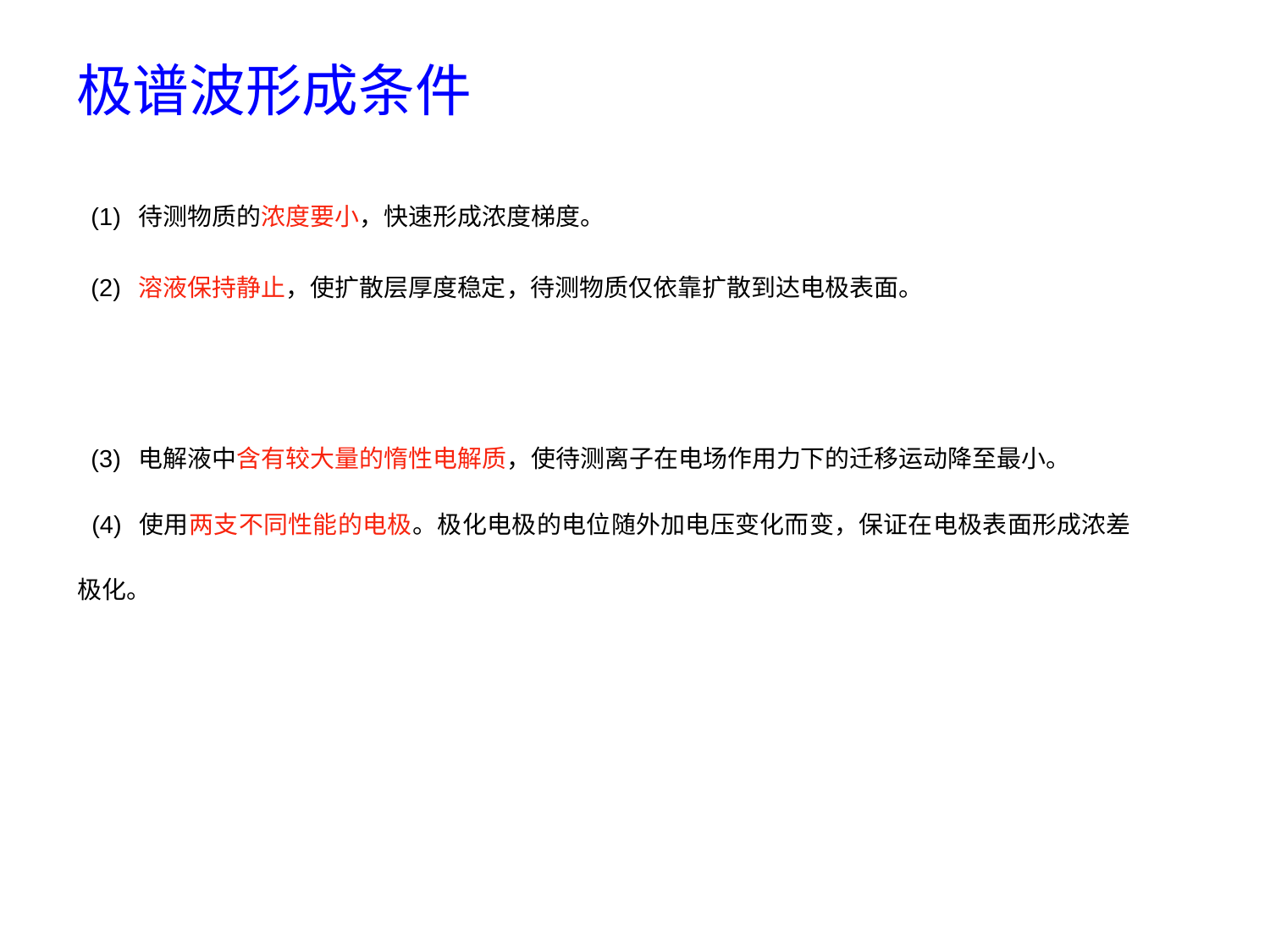

# 极谱波形成条件
  (1) 待测物质的浓度要小，快速形成浓度梯度。
  (2) 溶液保持静止，使扩散层厚度稳定，待测物质仅依靠扩散到达电极表面。
  (3) 电解液中含有较大量的惰性电解质，使待测离子在电场作用力下的迁移运动降至最小。
  (4) 使用两支不同性能的电极。极化电极的电位随外加电压变化而变，保证在电极表面形成浓差极化。